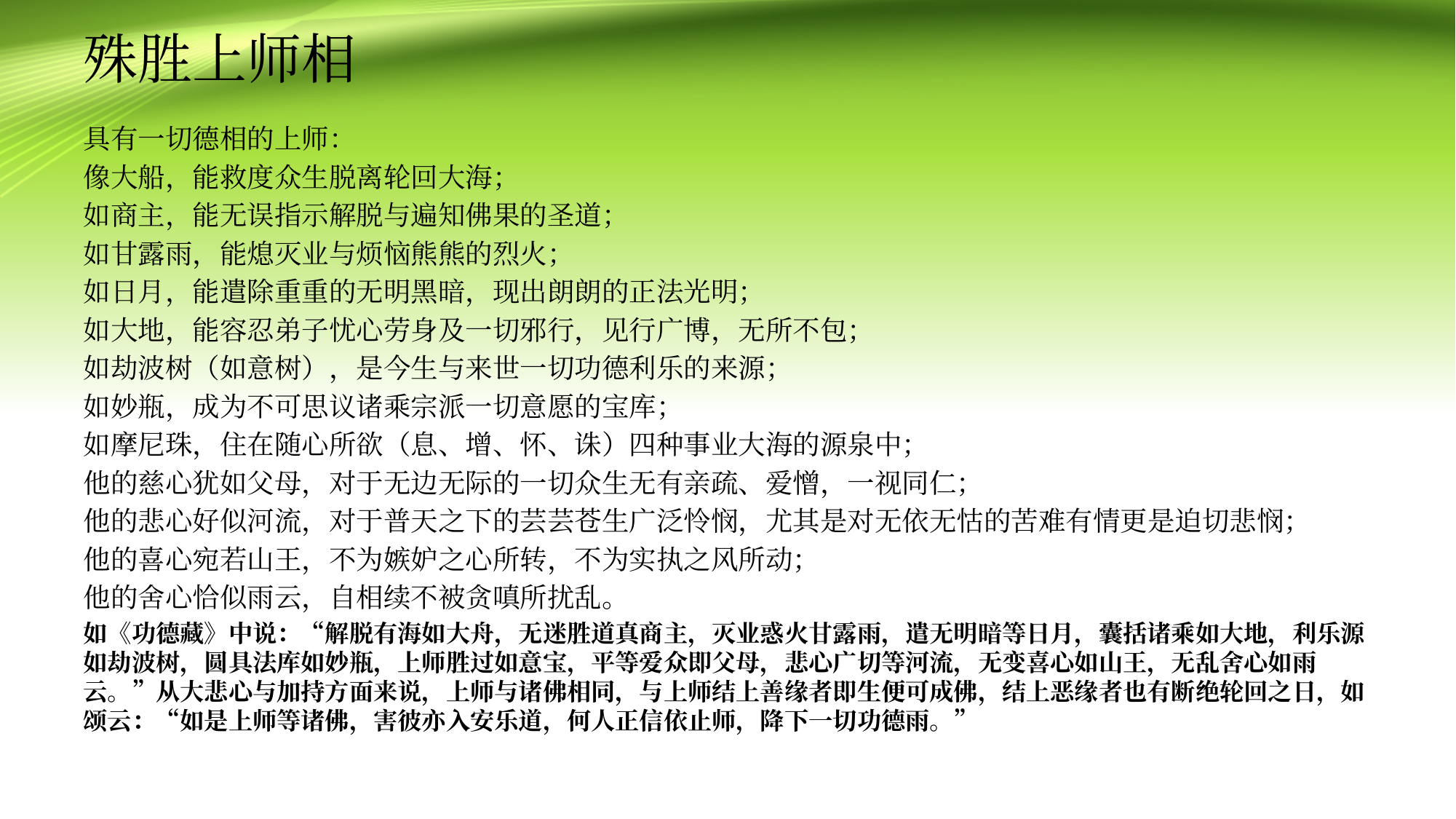

# 殊胜上师相
具有一切德相的上师：
像大船，能救度众生脱离轮回大海；
如商主，能无误指示解脱与遍知佛果的圣道；
如甘露雨，能熄灭业与烦恼熊熊的烈火；
如日月，能遣除重重的无明黑暗，现出朗朗的正法光明；
如大地，能容忍弟子忧心劳身及一切邪行，见行广博，无所不包；
如劫波树（如意树），是今生与来世一切功德利乐的来源；
如妙瓶，成为不可思议诸乘宗派一切意愿的宝库；
如摩尼珠，住在随心所欲（息、增、怀、诛）四种事业大海的源泉中；
他的慈心犹如父母，对于无边无际的一切众生无有亲疏、爱憎，一视同仁；
他的悲心好似河流，对于普天之下的芸芸苍生广泛怜悯，尤其是对无依无怙的苦难有情更是迫切悲悯；
他的喜心宛若山王，不为嫉妒之心所转，不为实执之风所动；
他的舍心恰似雨云，自相续不被贪嗔所扰乱。
如《功德藏》中说：“解脱有海如大舟，无迷胜道真商主，灭业惑火甘露雨，遣无明暗等日月，囊括诸乘如大地，利乐源如劫波树，圆具法库如妙瓶，上师胜过如意宝，平等爱众即父母，悲心广切等河流，无变喜心如山王，无乱舍心如雨云。”从大悲心与加持方面来说，上师与诸佛相同，与上师结上善缘者即生便可成佛，结上恶缘者也有断绝轮回之日，如颂云：“如是上师等诸佛，害彼亦入安乐道，何人正信依止师，降下一切功德雨。”